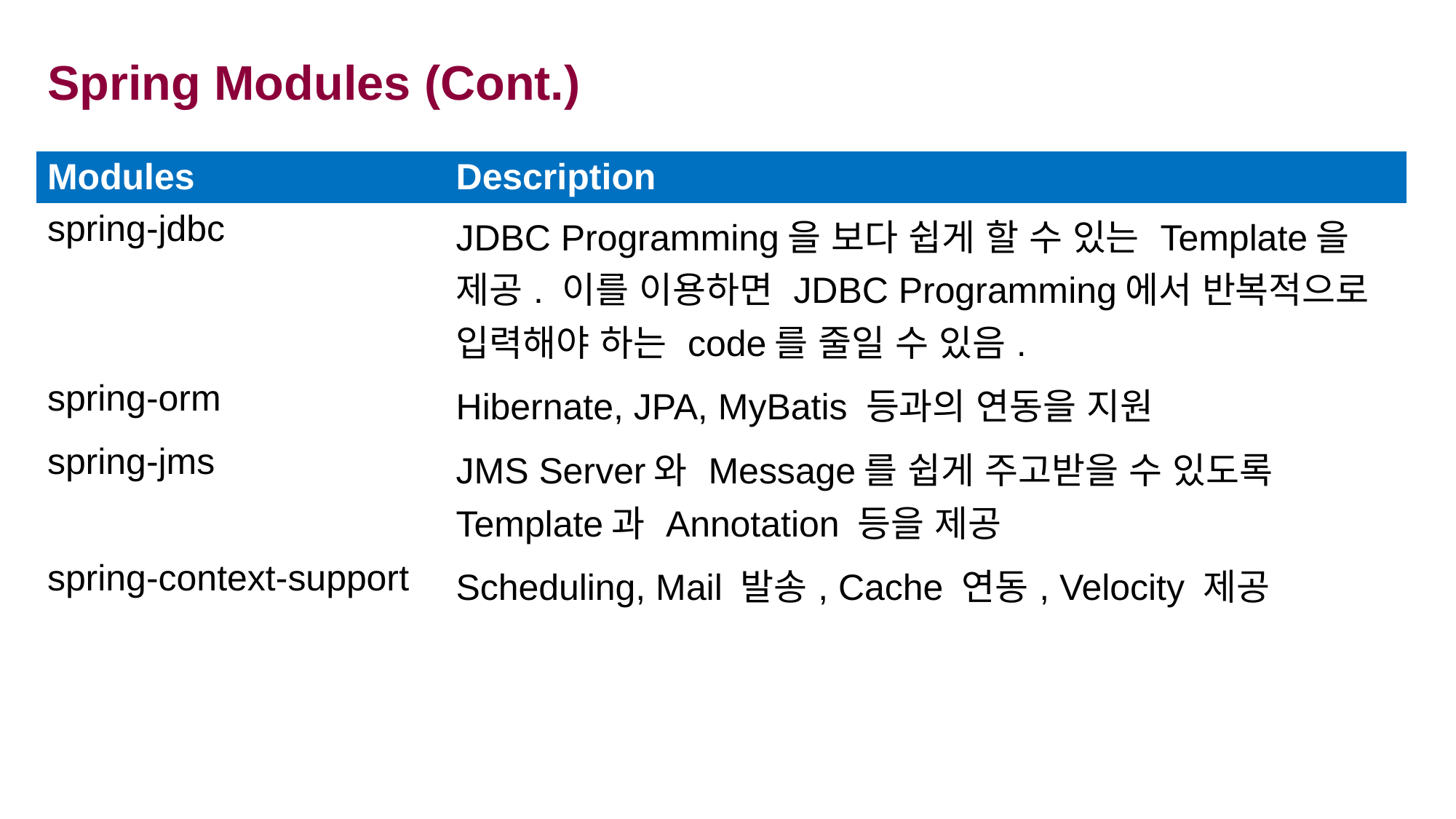

# Spring Modules (Cont.)
| Modules | Description |
| --- | --- |
| spring-jdbc | JDBC Programming을 보다 쉽게 할 수 있는 Template을 제공. 이를 이용하면 JDBC Programming에서 반복적으로 입력해야 하는 code를 줄일 수 있음. |
| spring-orm | Hibernate, JPA, MyBatis 등과의 연동을 지원 |
| spring-jms | JMS Server와 Message를 쉽게 주고받을 수 있도록 Template과 Annotation 등을 제공 |
| spring-context-support | Scheduling, Mail 발송, Cache 연동, Velocity 제공 |